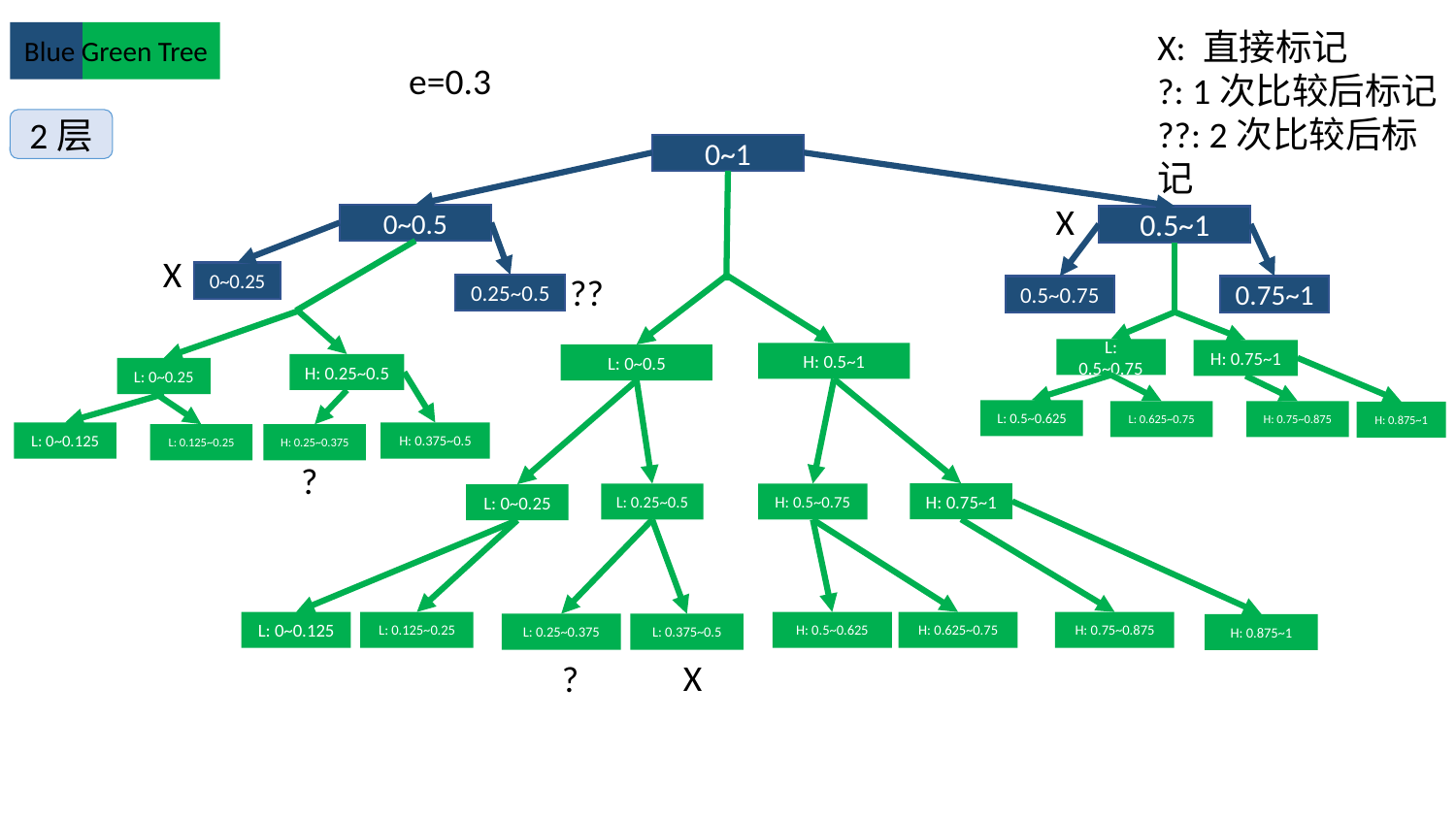

X: 直接标记
?: 1次比较后标记
??: 2次比较后标记

Blue Green Tree
e=0.3
2层
0~1
X
0~0.5
0.5~1
X
0~0.25
??
0.25~0.5
0.5~0.75
0.75~1
L: 0.5~0.75
H: 0.75~1
H: 0.5~1
L: 0~0.5
H: 0.25~0.5
L: 0~0.25
L: 0.5~0.625
L: 0.625~0.75
H: 0.75~0.875
H: 0.875~1
H: 0.375~0.5
L: 0~0.125
L: 0.125~0.25
H: 0.25~0.375
?
H: 0.75~1
L: 0.25~0.5
H: 0.5~0.75
L: 0~0.25
H: 0.5~0.625
H: 0.625~0.75
L: 0.125~0.25
H: 0.75~0.875
L: 0~0.125
L: 0.375~0.5
L: 0.25~0.375
H: 0.875~1
X
?